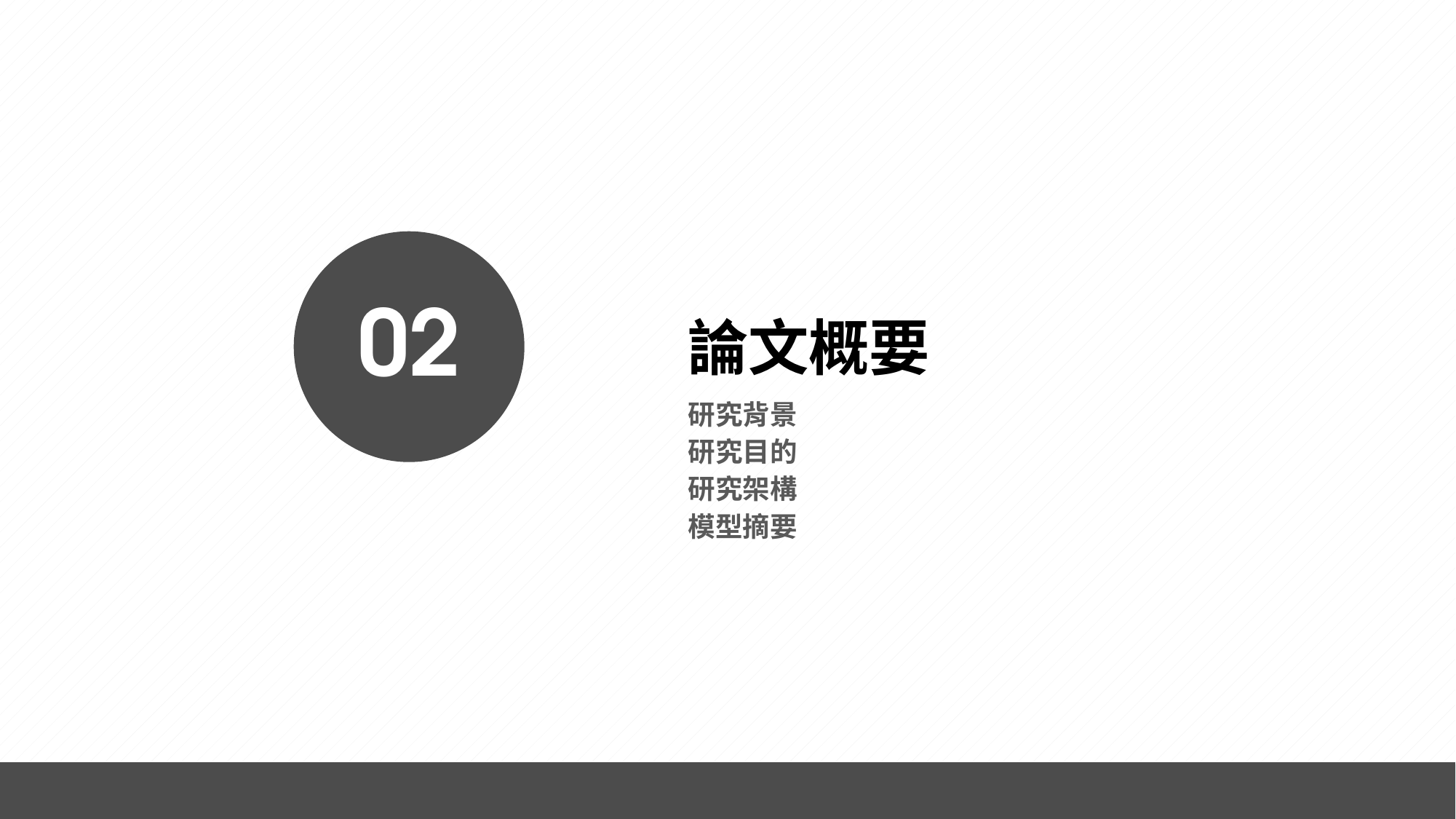

02
論文概要
研究背景
研究目的
研究架構
模型摘要

5